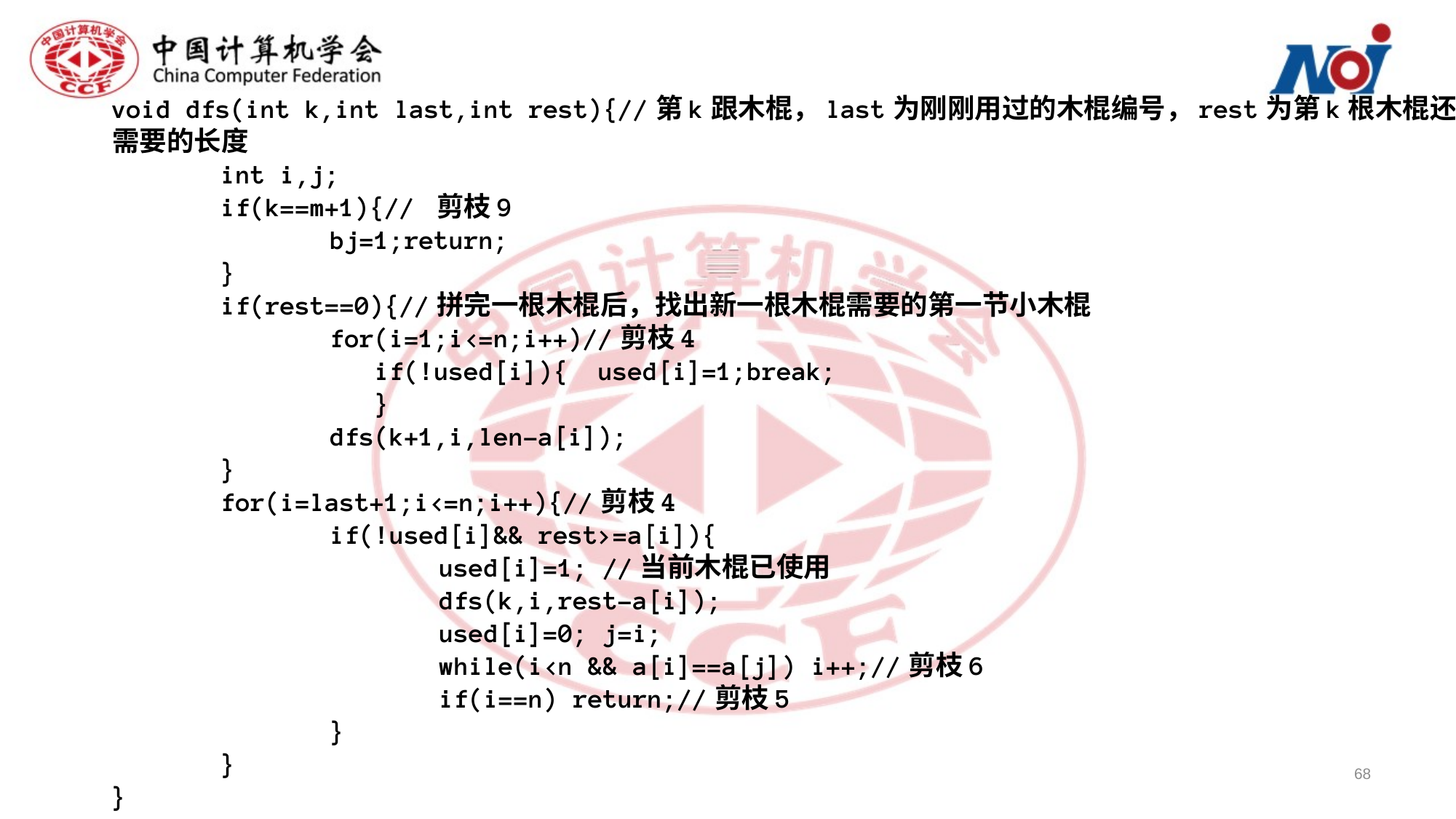

void dfs(int k,int last,int rest){//第k跟木棍，last为刚刚用过的木棍编号，rest为第k根木棍还需要的长度
	int i,j;
	if(k==m+1){// 剪枝9
		bj=1;return;
	}
	if(rest==0){//拼完一根木棍后，找出新一根木棍需要的第一节小木棍
		for(i=1;i<=n;i++)//剪枝4
		   if(!used[i]){  used[i]=1;break;
		   }
		dfs(k+1,i,len-a[i]);
	}
	for(i=last+1;i<=n;i++){//剪枝4
		if(!used[i]&& rest>=a[i]){
			used[i]=1; //当前木棍已使用
			dfs(k,i,rest-a[i]);
			used[i]=0; j=i;
			while(i<n && a[i]==a[j]) i++;//剪枝6
			if(i==n) return;//剪枝5
		}
	}
}
68